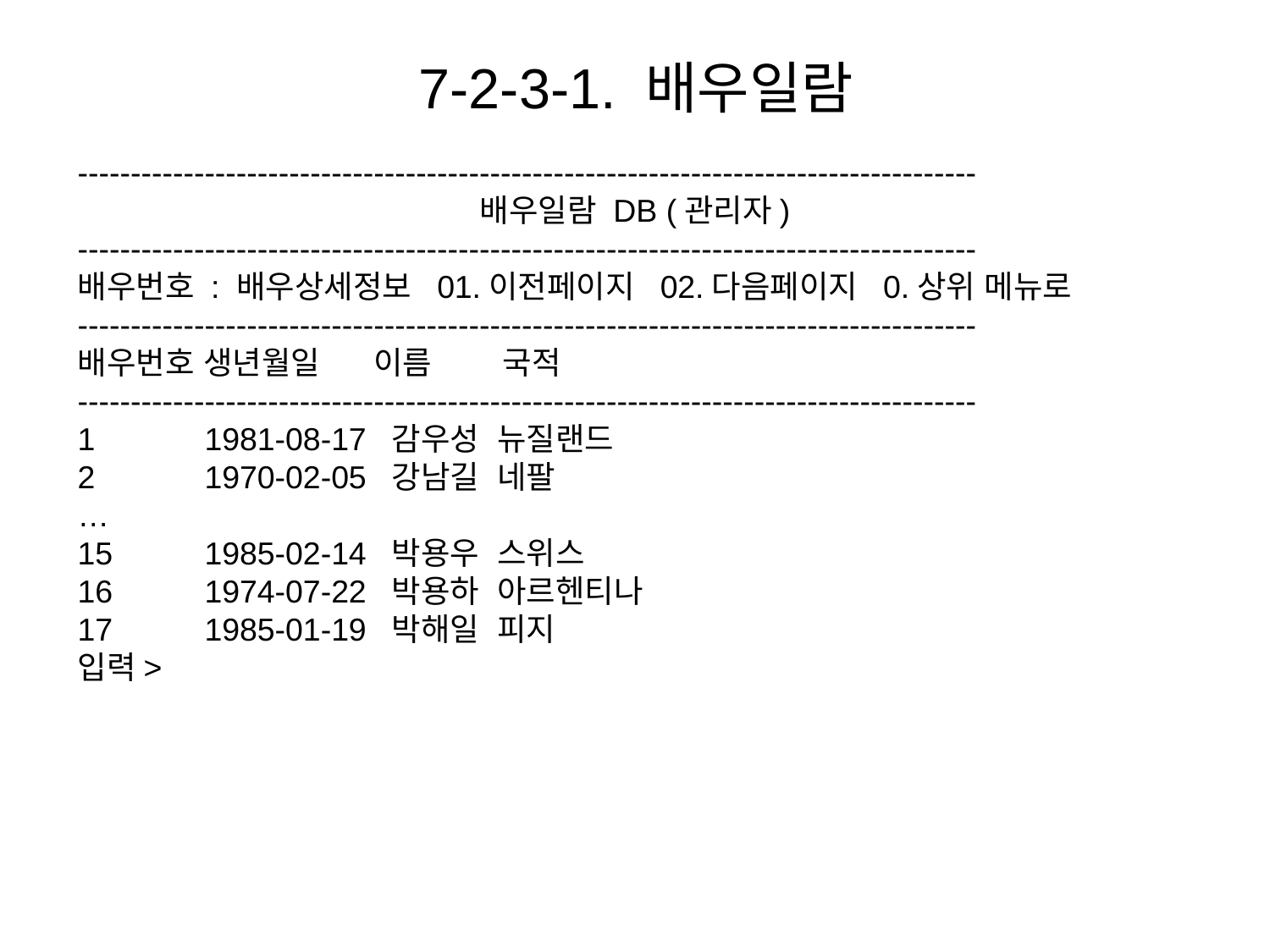

# 7-2-3-1. 배우일람
-------------------------------------------------------------------------------------
배우일람 DB (관리자)
-------------------------------------------------------------------------------------
배우번호 : 배우상세정보  01.이전페이지  02.다음페이지  0.상위 메뉴로
-------------------------------------------------------------------------------------
배우번호 생년월일      이름        국적
-------------------------------------------------------------------------------------
1     	1981-08-17  감우성  뉴질랜드
2     	1970-02-05  강남길  네팔
…
15     	1985-02-14  박용우  스위스
16     	1974-07-22  박용하  아르헨티나
17    	1985-01-19  박해일  피지
입력>